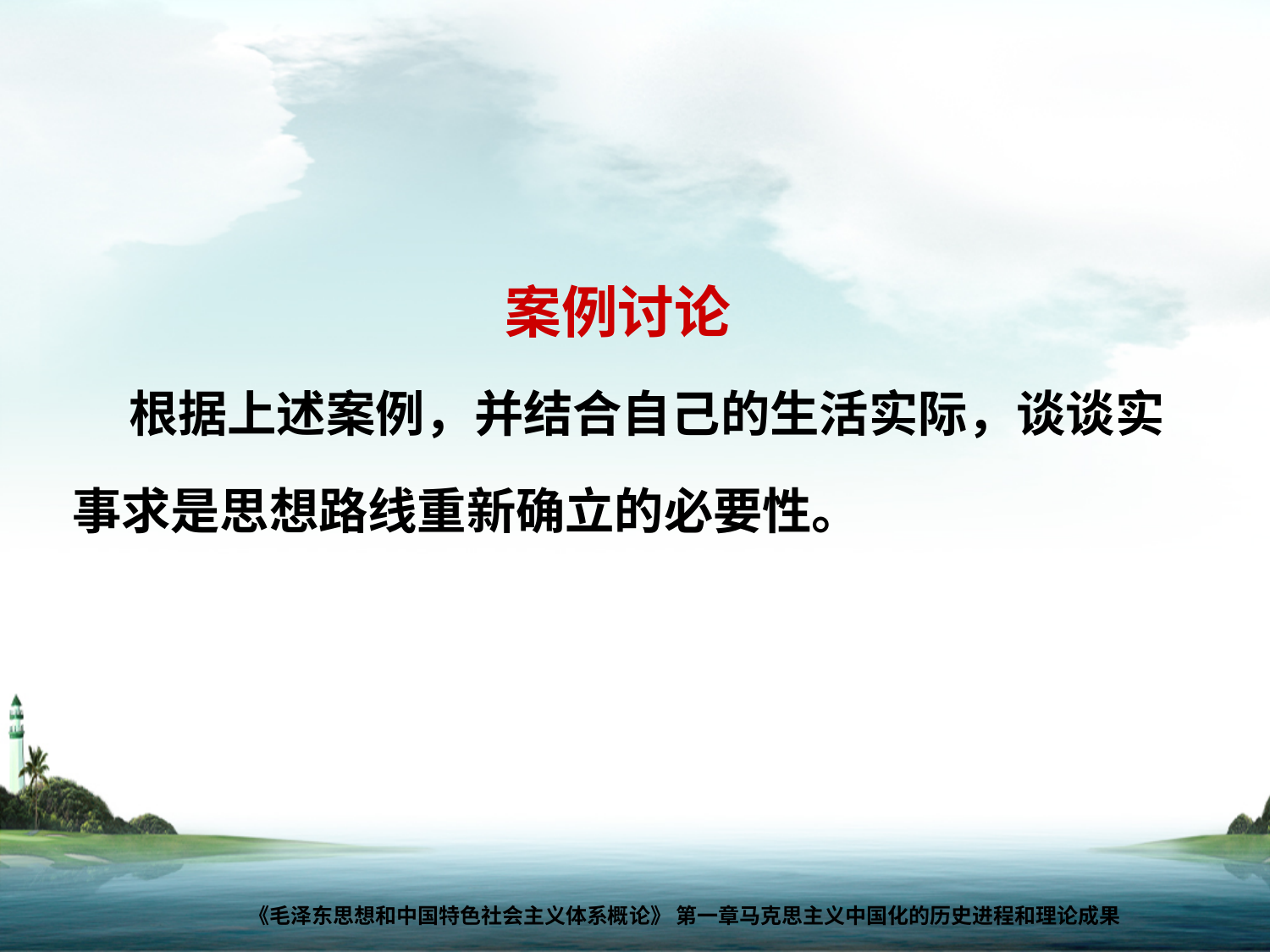

案例讨论
    根据上述案例，并结合自己的生活实际，谈谈实事求是思想路线重新确立的必要性。
《毛泽东思想和中国特色社会主义体系概论》 第一章马克思主义中国化的历史进程和理论成果